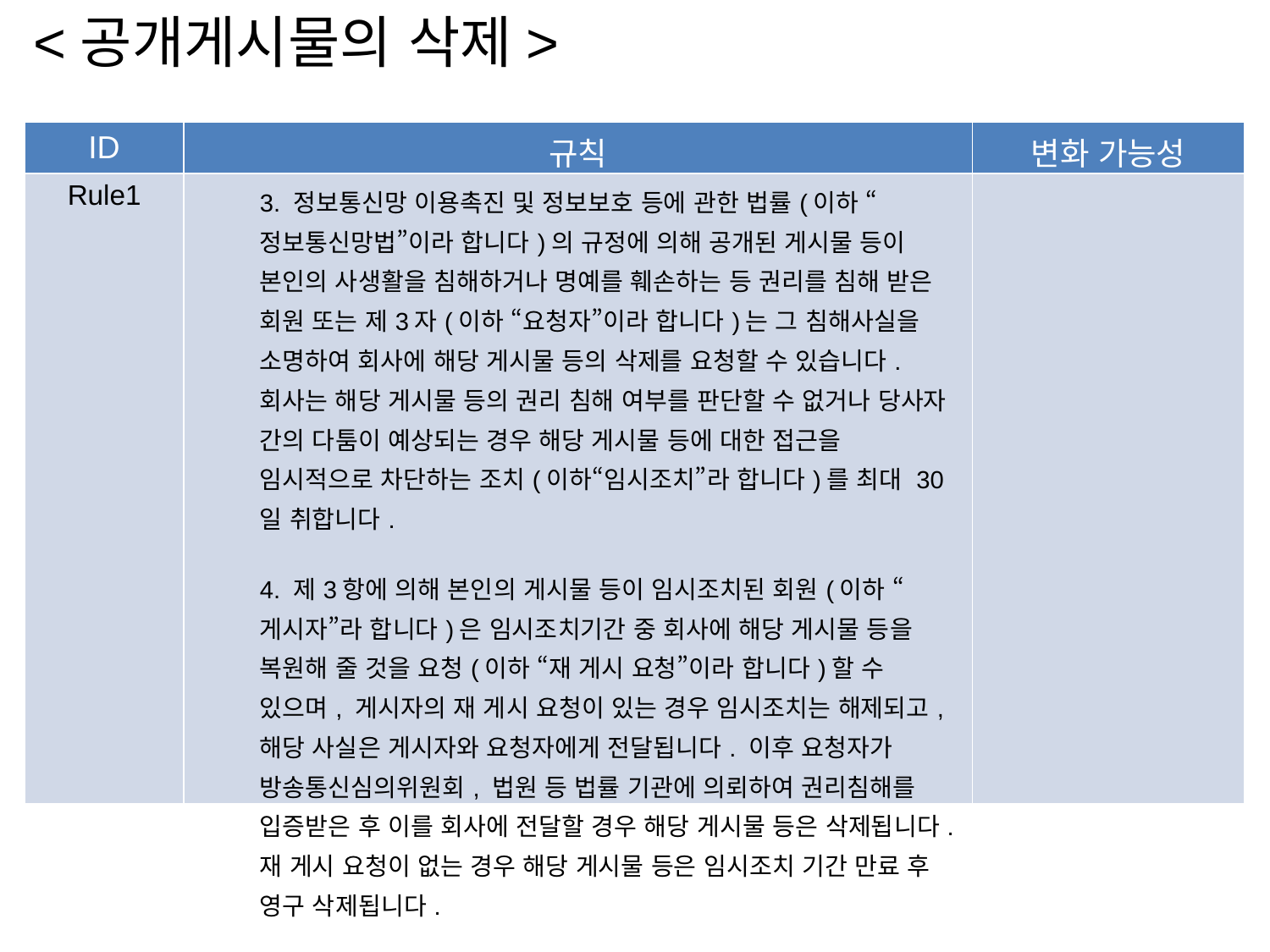

<공개게시물의 삭제>
| ID | 규칙 | 변화 가능성 |
| --- | --- | --- |
| Rule1 | 3. 정보통신망 이용촉진 및 정보보호 등에 관한 법률(이하 “정보통신망법”이라 합니다)의 규정에 의해 공개된 게시물 등이 본인의 사생활을 침해하거나 명예를 훼손하는 등 권리를 침해 받은 회원 또는 제3자(이하 “요청자”이라 합니다)는 그 침해사실을 소명하여 회사에 해당 게시물 등의 삭제를 요청할 수 있습니다. 회사는 해당 게시물 등의 권리 침해 여부를 판단할 수 없거나 당사자 간의 다툼이 예상되는 경우 해당 게시물 등에 대한 접근을 임시적으로 차단하는 조치(이하“임시조치”라 합니다)를 최대 30일 취합니다. 4. 제3항에 의해 본인의 게시물 등이 임시조치된 회원(이하 “게시자”라 합니다)은 임시조치기간 중 회사에 해당 게시물 등을 복원해 줄 것을 요청(이하 “재 게시 요청”이라 합니다)할 수 있으며, 게시자의 재 게시 요청이 있는 경우 임시조치는 해제되고, 해당 사실은 게시자와 요청자에게 전달됩니다. 이후 요청자가 방송통신심의위원회, 법원 등 법률 기관에 의뢰하여 권리침해를 입증받은 후 이를 회사에 전달할 경우 해당 게시물 등은 삭제됩니다. 재 게시 요청이 없는 경우 해당 게시물 등은 임시조치 기간 만료 후 영구 삭제됩니다. |  |